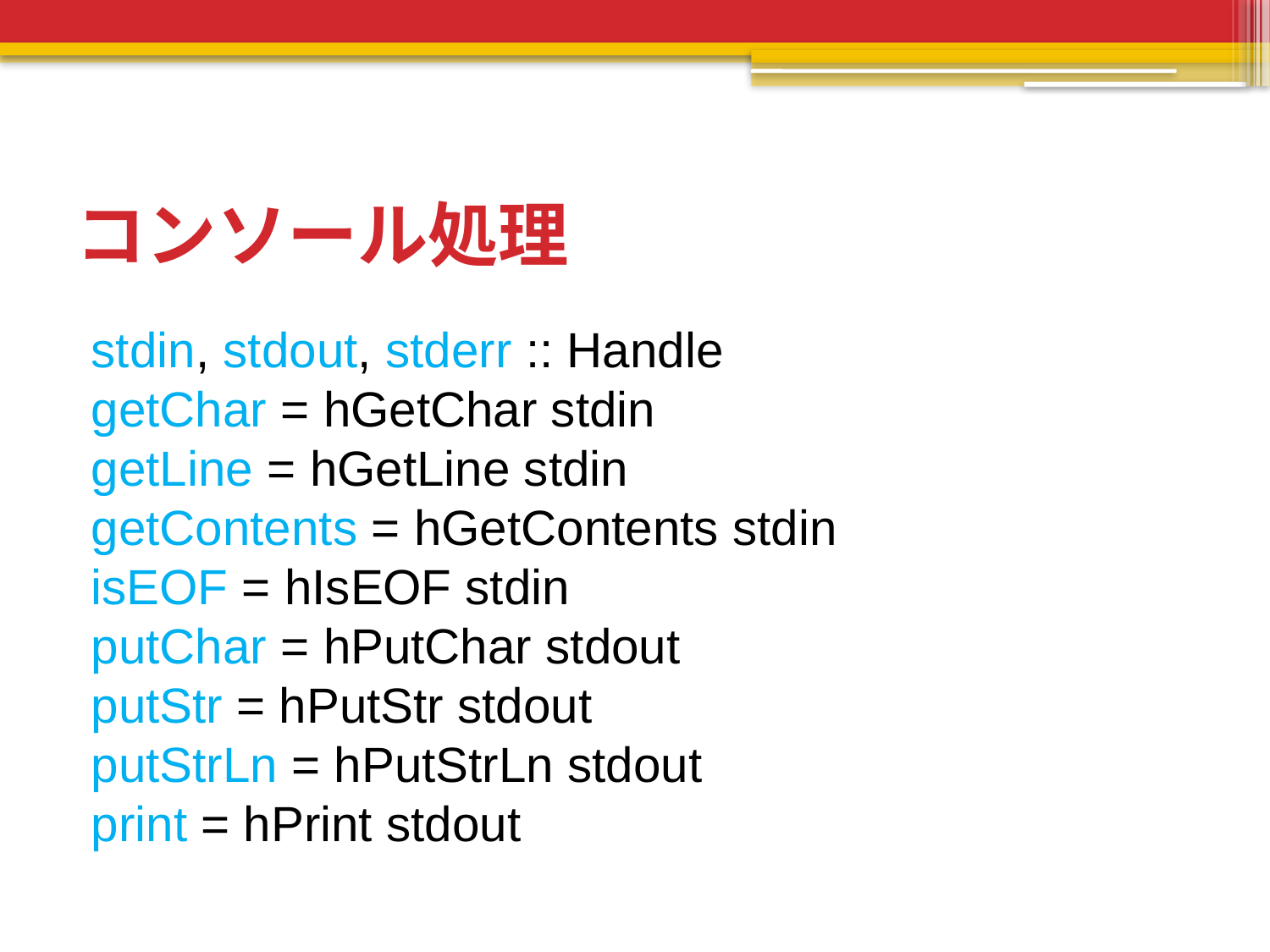

# コンソール処理
stdin, stdout, stderr :: Handle
getChar = hGetChar stdin
getLine = hGetLine stdin
getContents = hGetContents stdin
isEOF = hIsEOF stdin
putChar = hPutChar stdout
putStr = hPutStr stdout
putStrLn = hPutStrLn stdout
print = hPrint stdout